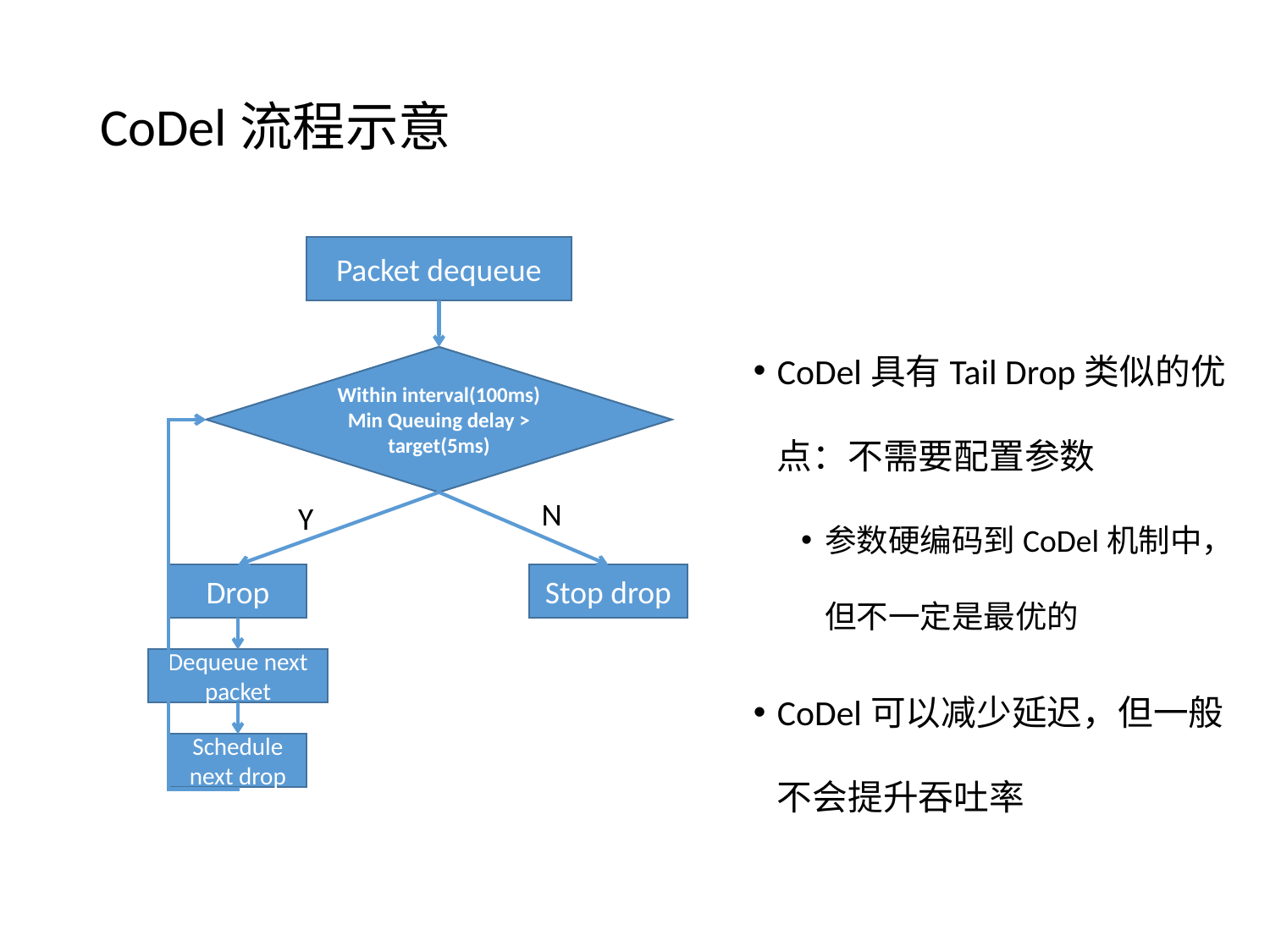

# CoDel流程示意
Packet dequeue
CoDel具有Tail Drop类似的优点：不需要配置参数
参数硬编码到CoDel机制中，但不一定是最优的
CoDel可以减少延迟，但一般不会提升吞吐率
Within interval(100ms)
Min Queuing delay > target(5ms)
N
Y
Drop
Stop drop
Dequeue next packet
Schedule next drop
74